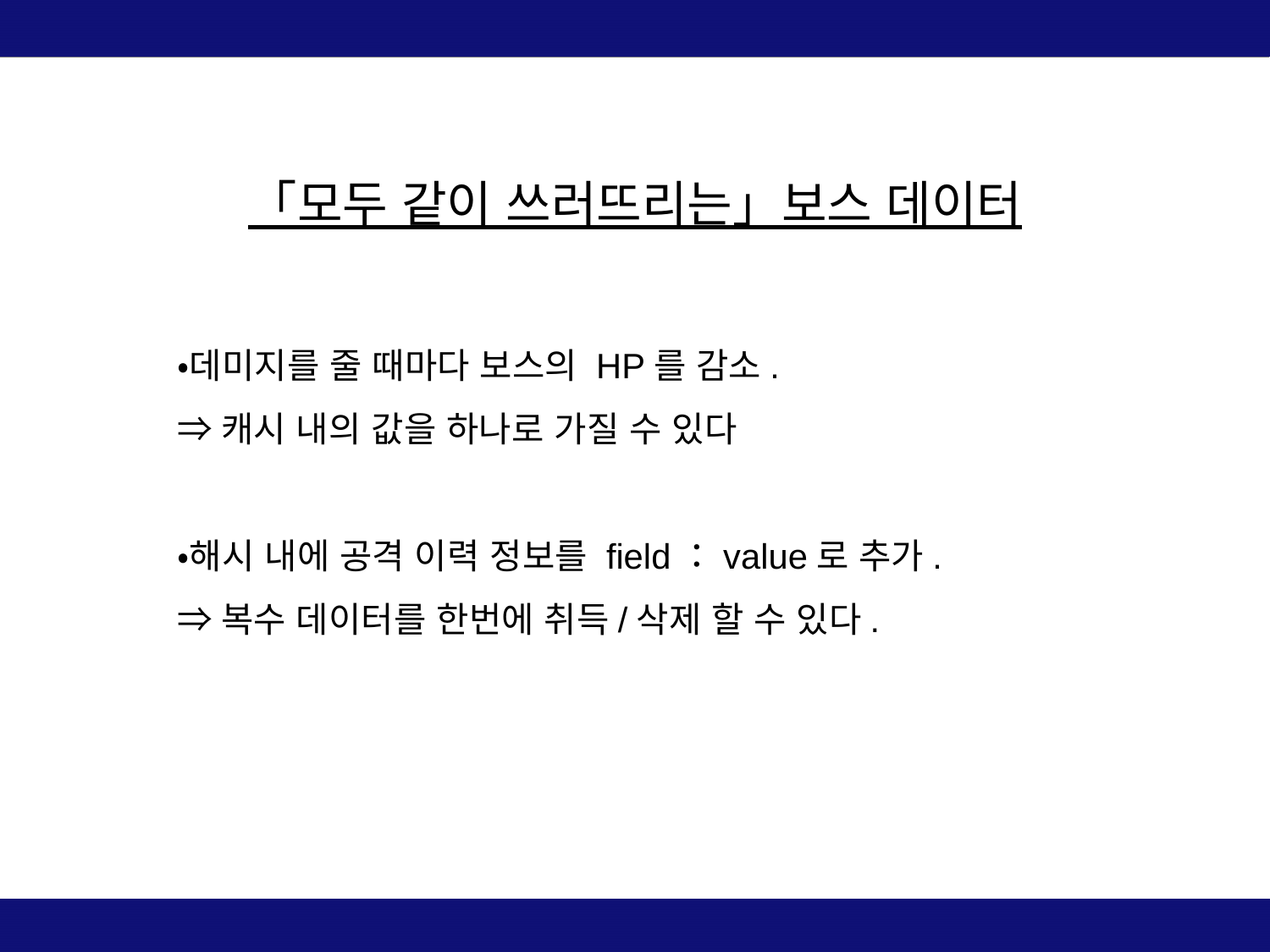

「모두 같이 쓰러뜨리는」보스 데이터
・데미지를 줄 때마다 보스의 HP를 감소.
⇒캐시 내의 값을 하나로 가질 수 있다

・해시 내에 공격 이력 정보를 field：value로 추가.
⇒복수 데이터를 한번에 취득/삭제 할 수 있다.